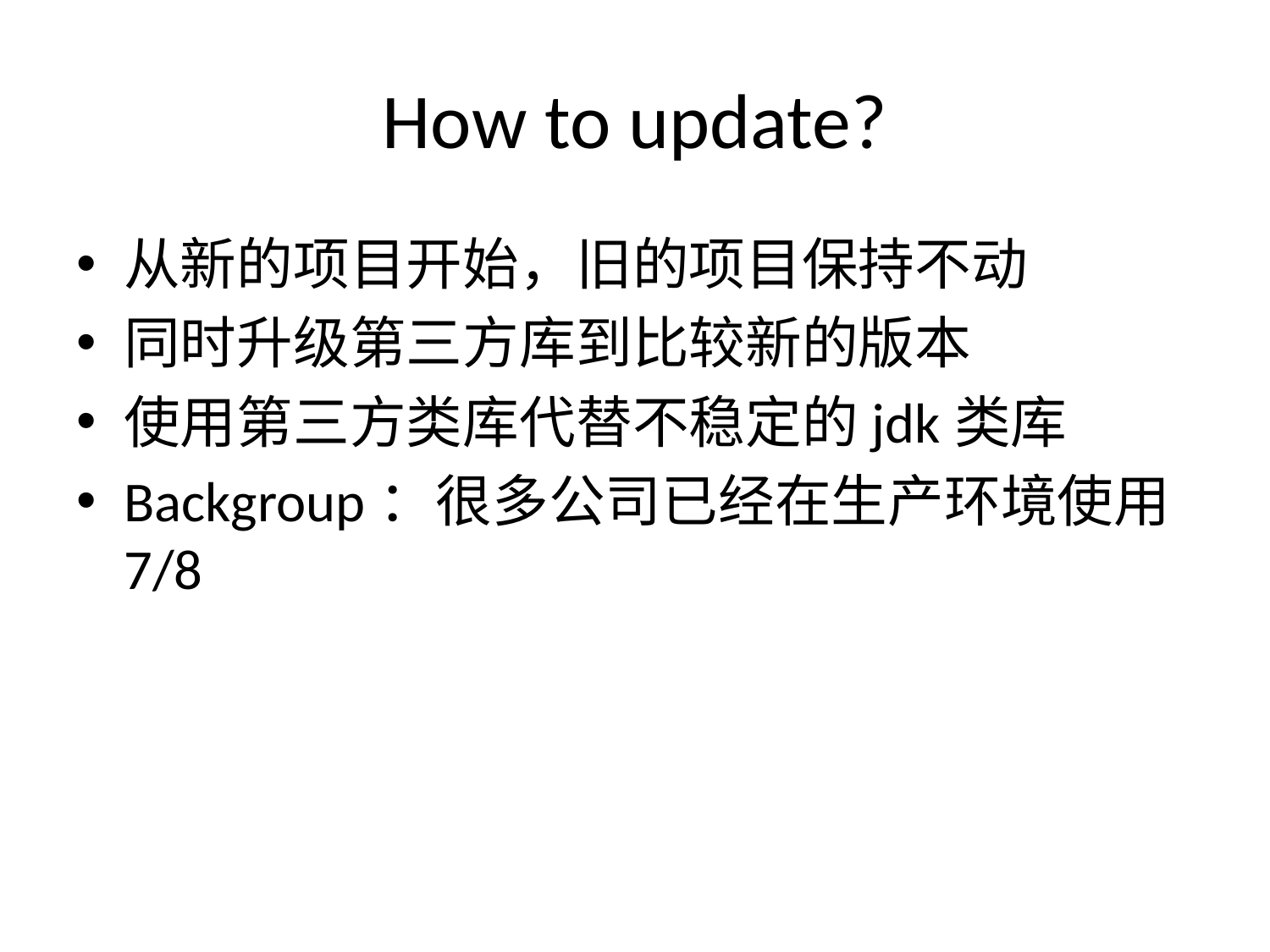

# How to update?
从新的项目开始，旧的项目保持不动
同时升级第三方库到比较新的版本
使用第三方类库代替不稳定的jdk类库
Backgroup：很多公司已经在生产环境使用7/8